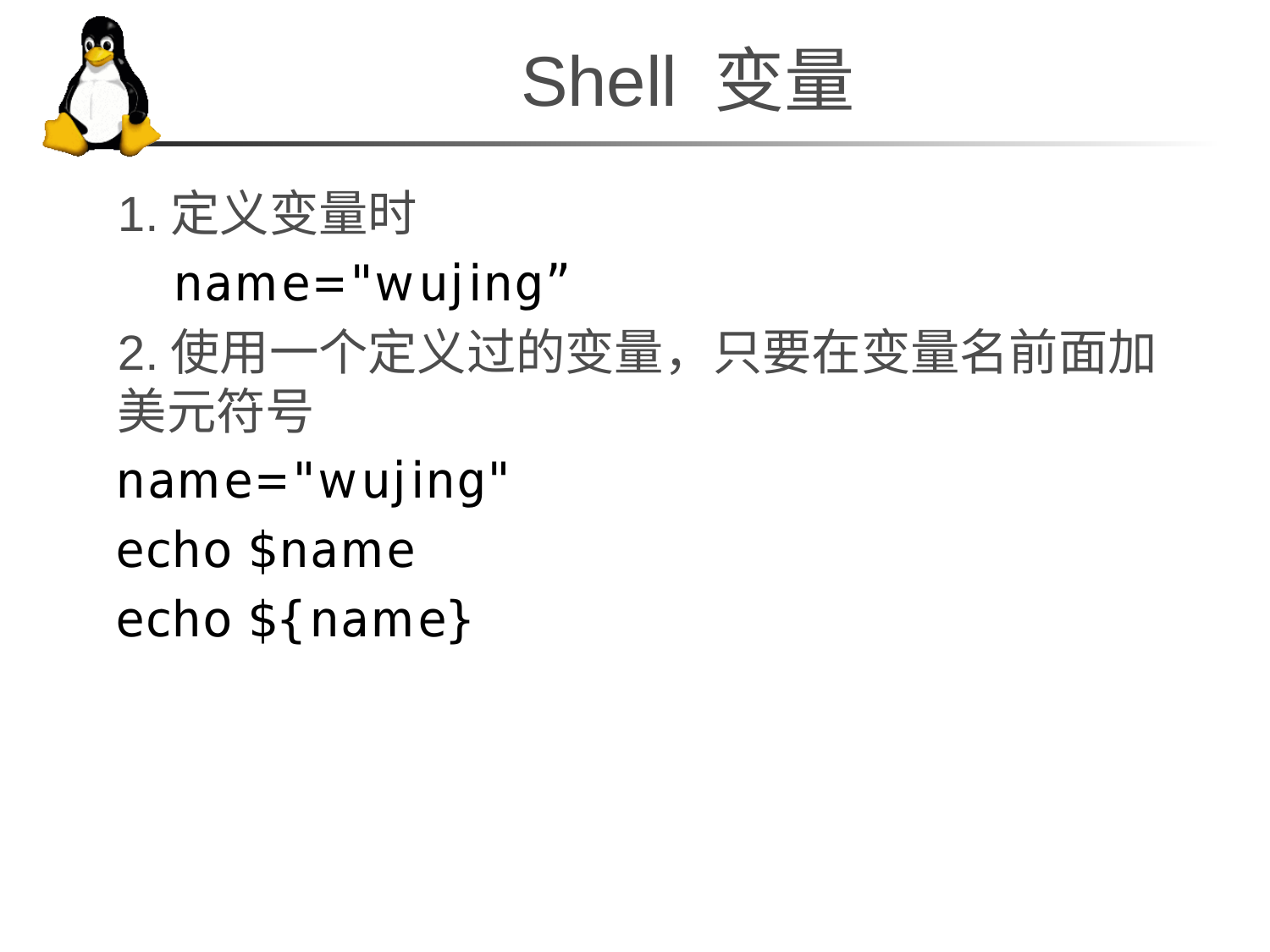

# Shell 变量
1.定义变量时
    name="wujing”
2.使用一个定义过的变量，只要在变量名前面加美元符号
name="wujing"
echo $name
echo ${name}